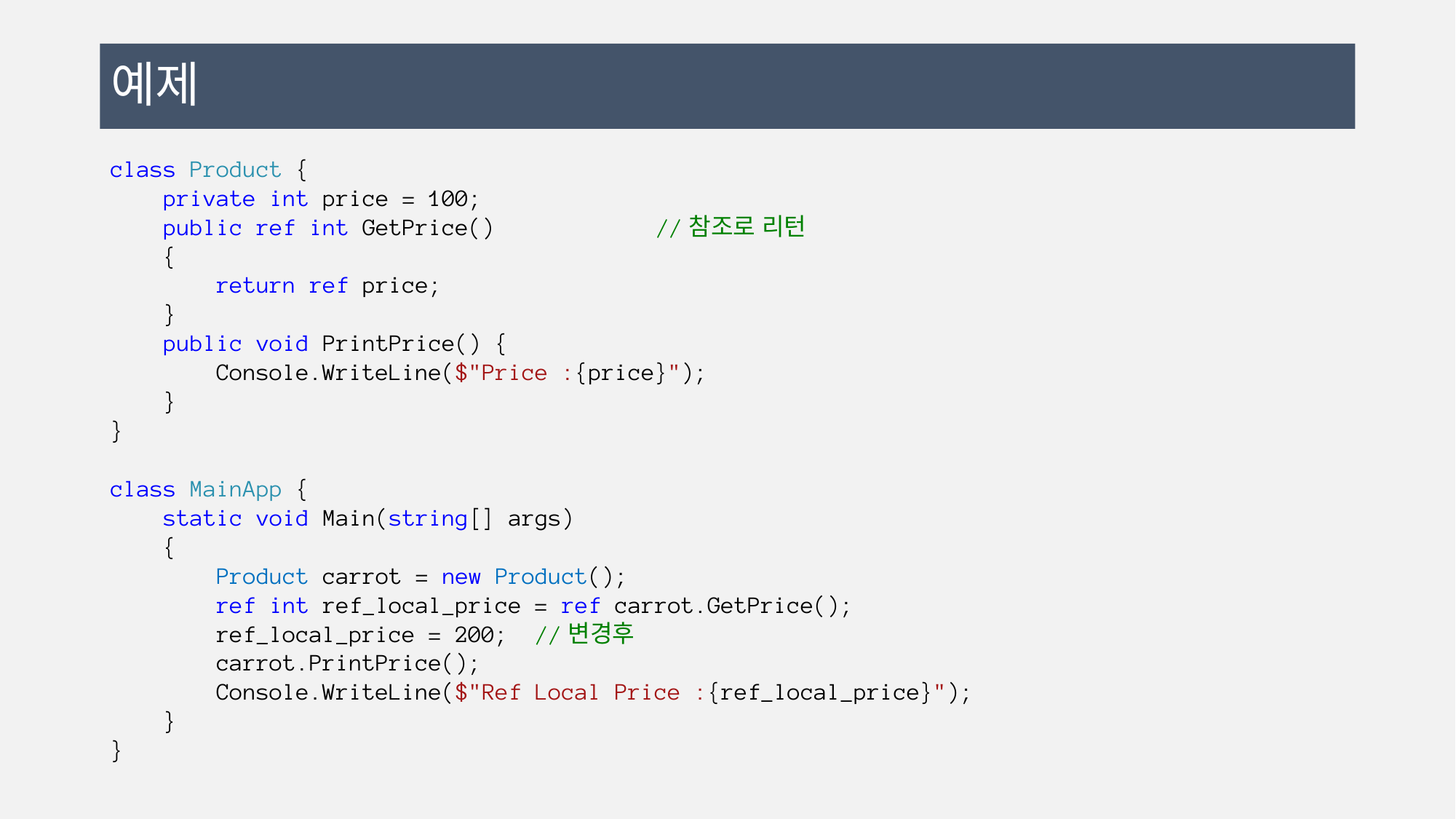

# 예제

class Product {
    private int price = 100;
    public ref int GetPrice()  		//참조로 리턴
    {
        return ref price;
    }
    public void PrintPrice() {
        Console.WriteLine($"Price :{price}");
    }
}

class MainApp {
    static void Main(string[] args)
    {
        Product carrot = new Product();
        ref int ref_local_price = ref carrot.GetPrice();
        ref_local_price = 200;  //변경후
        carrot.PrintPrice();
        Console.WriteLine($"Ref Local Price :{ref_local_price}");
    }
}